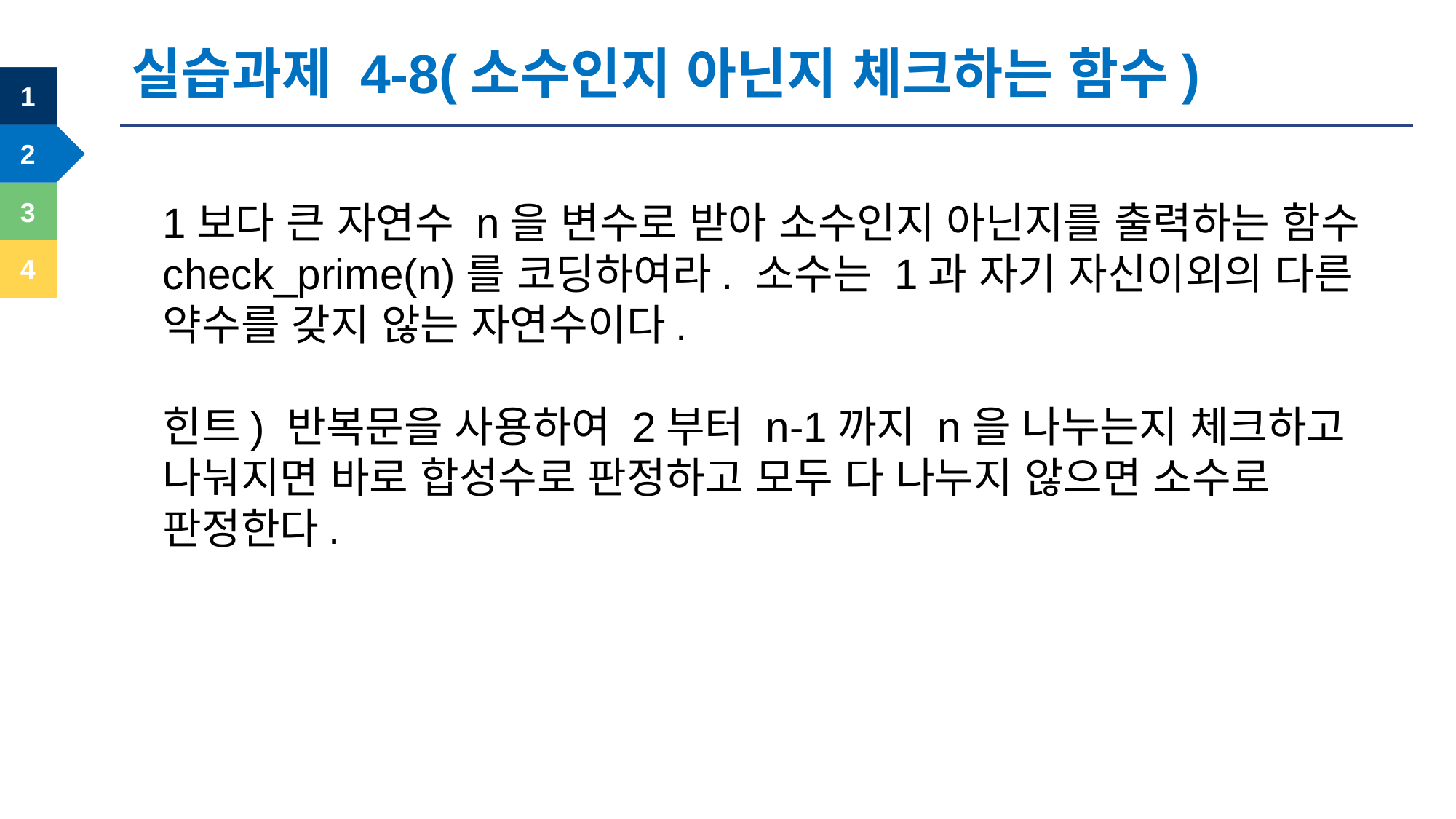

실습과제 4-8(소수인지 아닌지 체크하는 함수)
1보다 큰 자연수 n을 변수로 받아 소수인지 아닌지를 출력하는 함수  check_prime(n)를 코딩하여라. 소수는 1과 자기 자신이외의 다른 약수를 갖지 않는 자연수이다.

힌트) 반복문을 사용하여 2부터 n-1까지 n을 나누는지 체크하고 나눠지면 바로 합성수로 판정하고 모두 다 나누지 않으면 소수로 판정한다.